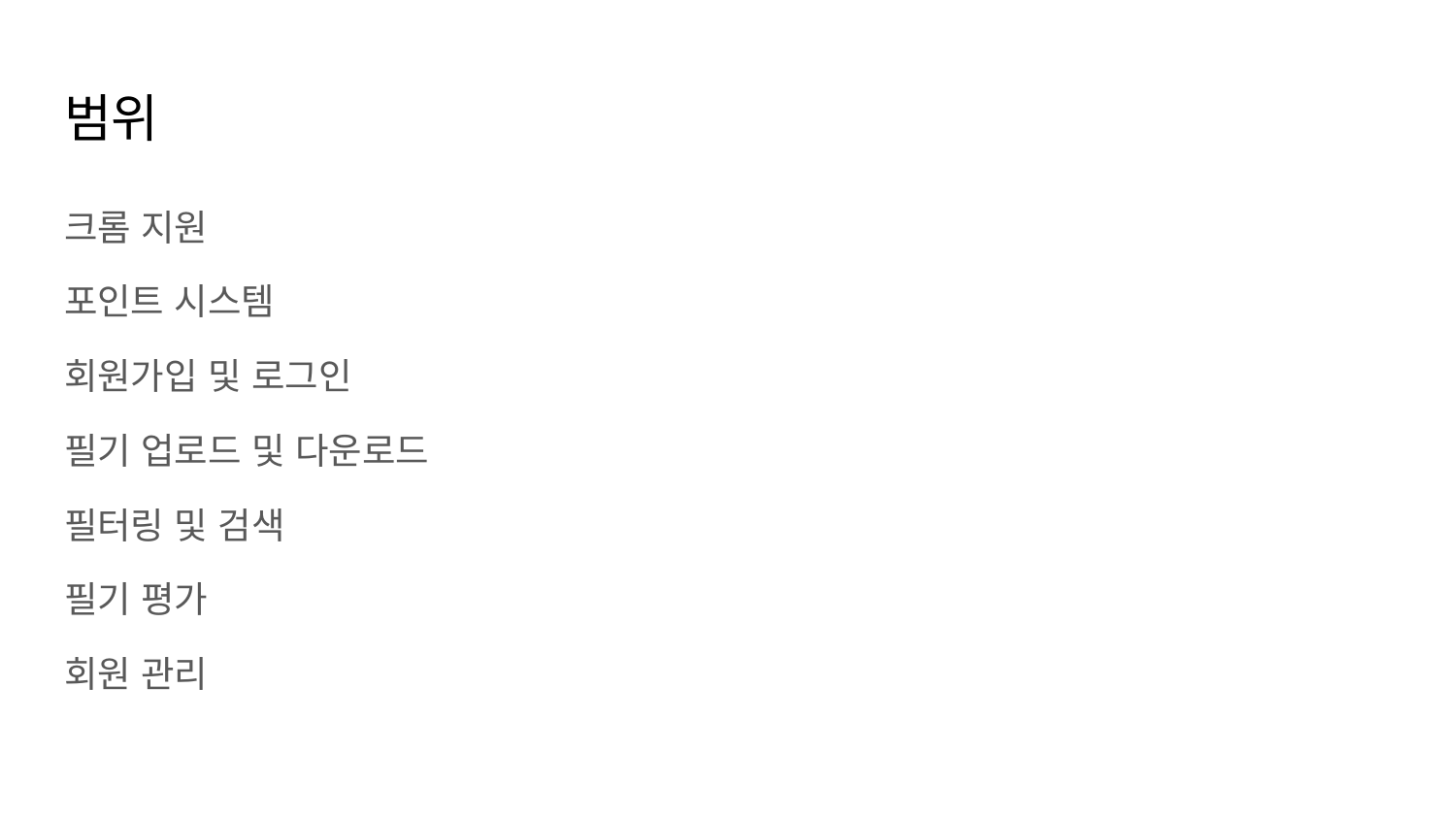

# 범위
크롬 지원
포인트 시스템
회원가입 및 로그인
필기 업로드 및 다운로드
필터링 및 검색
필기 평가
회원 관리